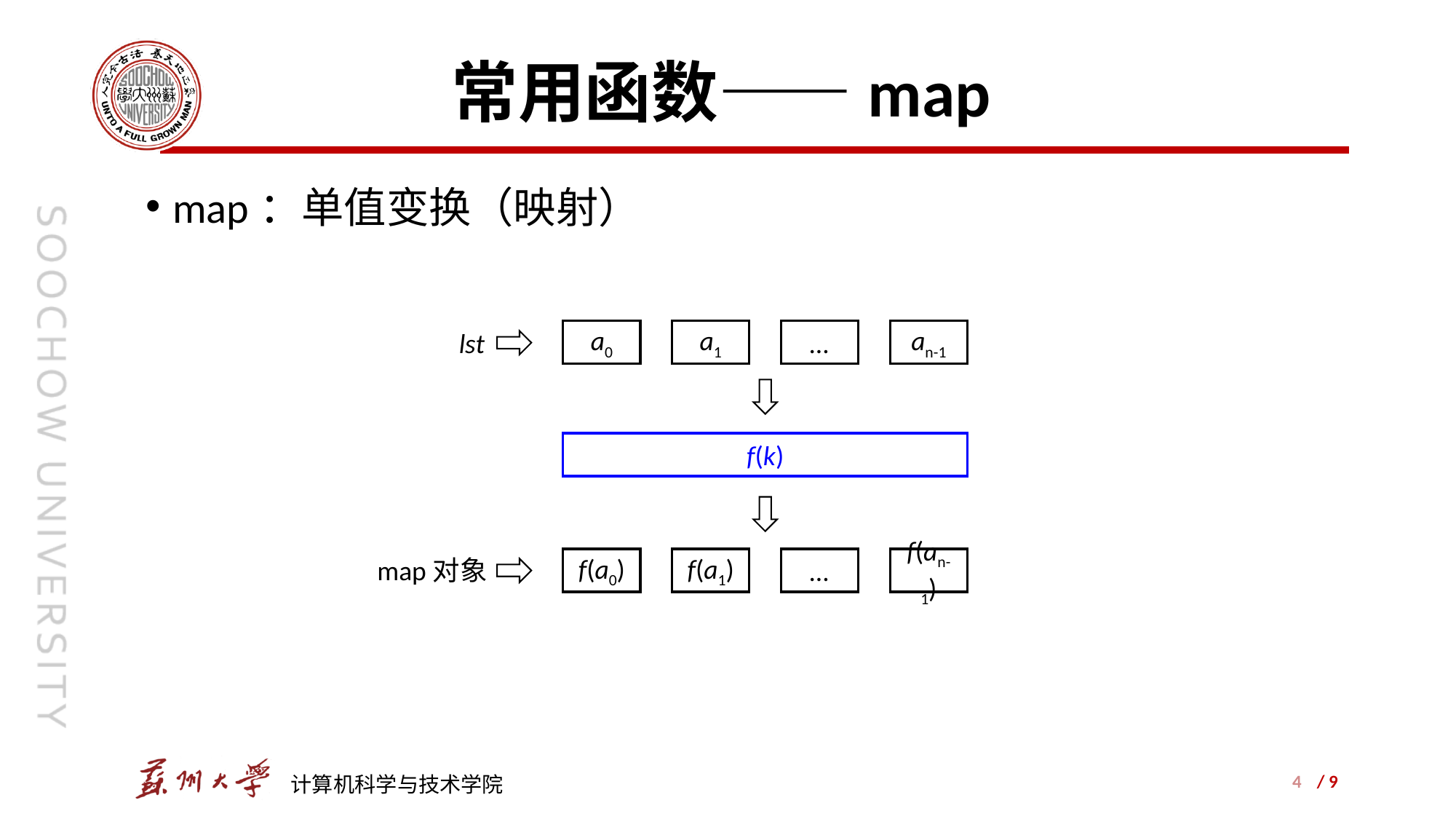

# 常用函数——map
map：单值变换（映射）
lst
a0
a1
...
an-1

f(k)

map对象
f(a0)
f(a1)
...
f(an-1)

4